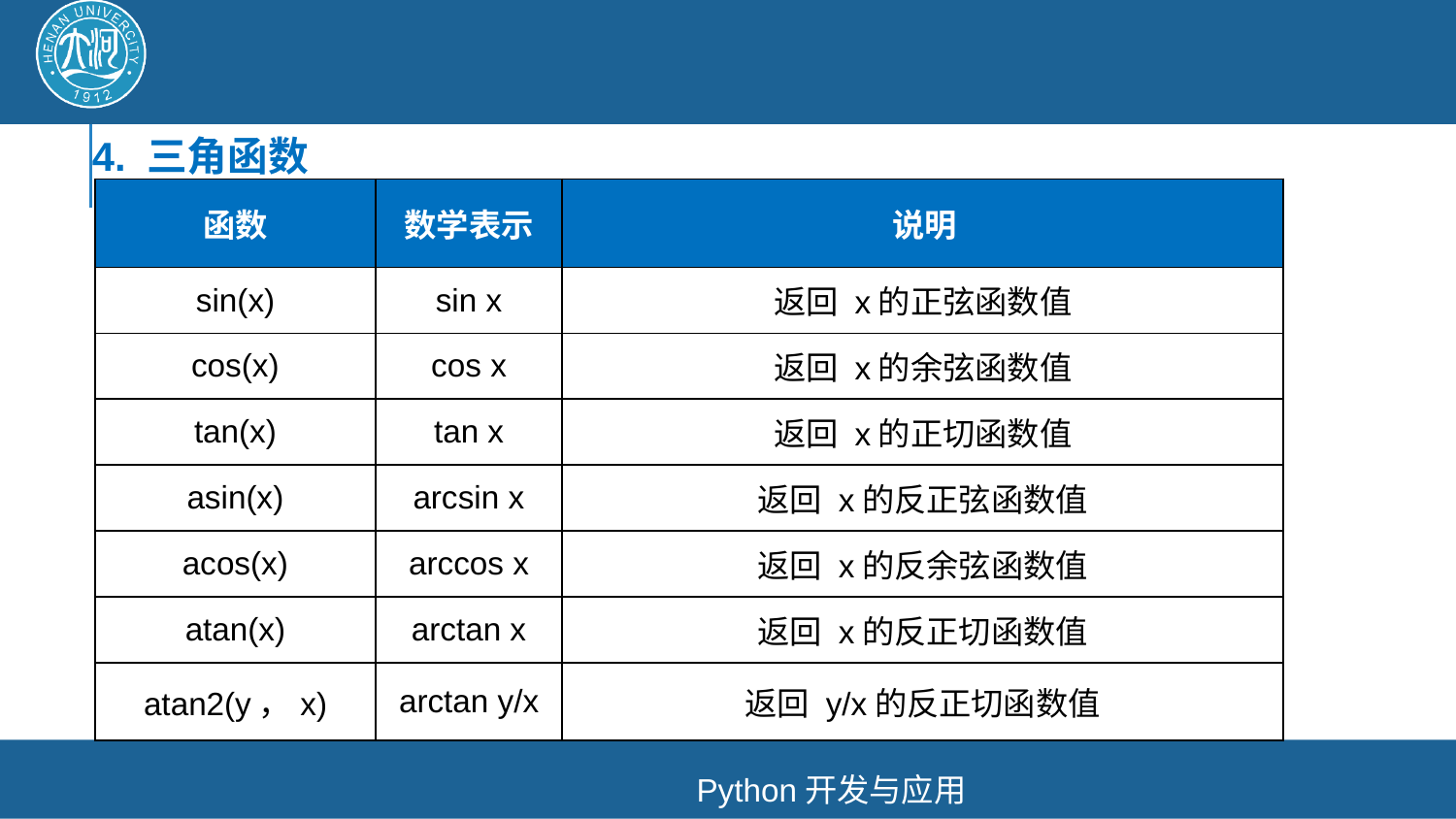

#
4. 三角函数
| 函数 | 数学表示 | 说明 |
| --- | --- | --- |
| sin(x) | sin x | 返回 x的正弦函数值 |
| cos(x) | cos x | 返回 x的余弦函数值 |
| tan(x) | tan x | 返回 x的正切函数值 |
| asin(x) | arcsin x | 返回 x的反正弦函数值 |
| acos(x) | arccos x | 返回 x的反余弦函数值 |
| atan(x) | arctan x | 返回 x的反正切函数值 |
| atan2(y，x) | arctan y/x | 返回 y/x的反正切函数值 |

Python开发与应用
49